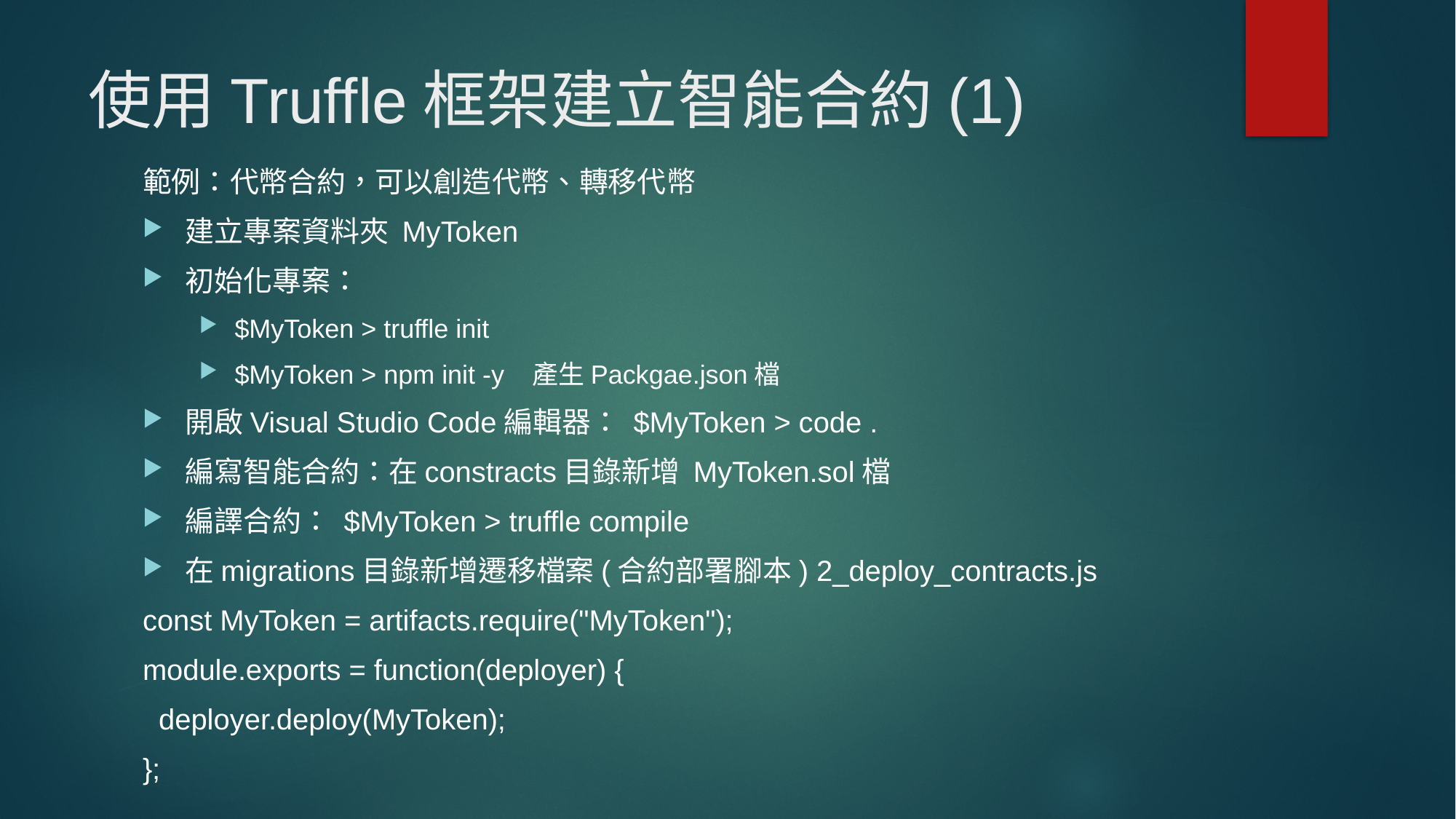

# 使用Truffle框架建立智能合約(1)
範例：代幣合約，可以創造代幣、轉移代幣
建立專案資料夾 MyToken
初始化專案：
$MyToken > truffle init
$MyToken > npm init -y   產生Packgae.json檔
開啟Visual Studio Code編輯器： $MyToken > code .
編寫智能合約：在constracts目錄新增 MyToken.sol檔
編譯合約： $MyToken > truffle compile
在migrations目錄新增遷移檔案(合約部署腳本) 2_deploy_contracts.js
const MyToken = artifacts.require("MyToken");
module.exports = function(deployer) {
  deployer.deploy(MyToken);
};